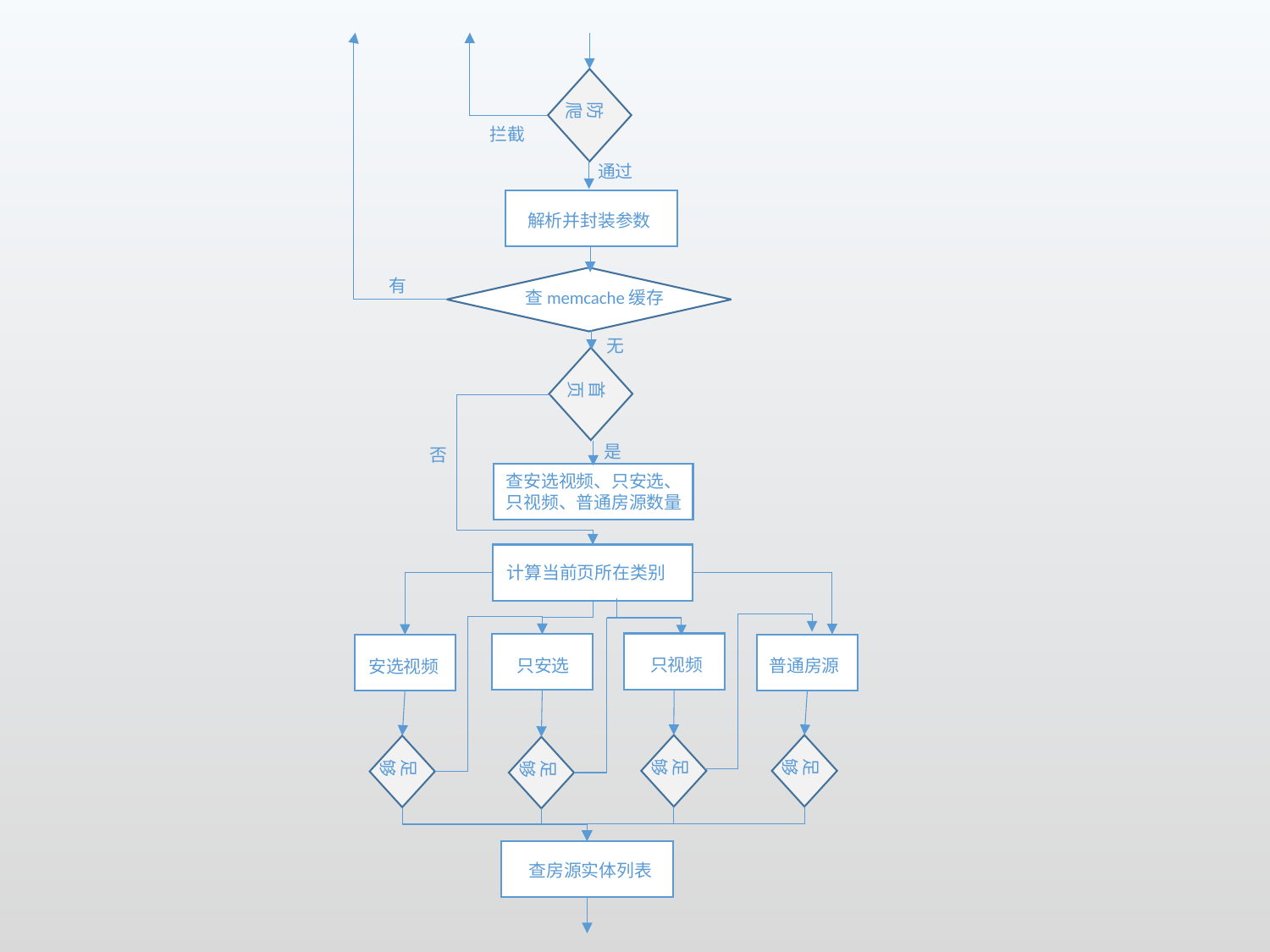

防爬
拦截
通过

解析并封装参数

有
查memcache缓存
无

首页
是
否

查安选视频、只安选、
只视频、普通房源数量

计算当前页所在类别

只视频
普通房源
只安选
安选视频

足够
足够
足够
足够

查房源实体列表